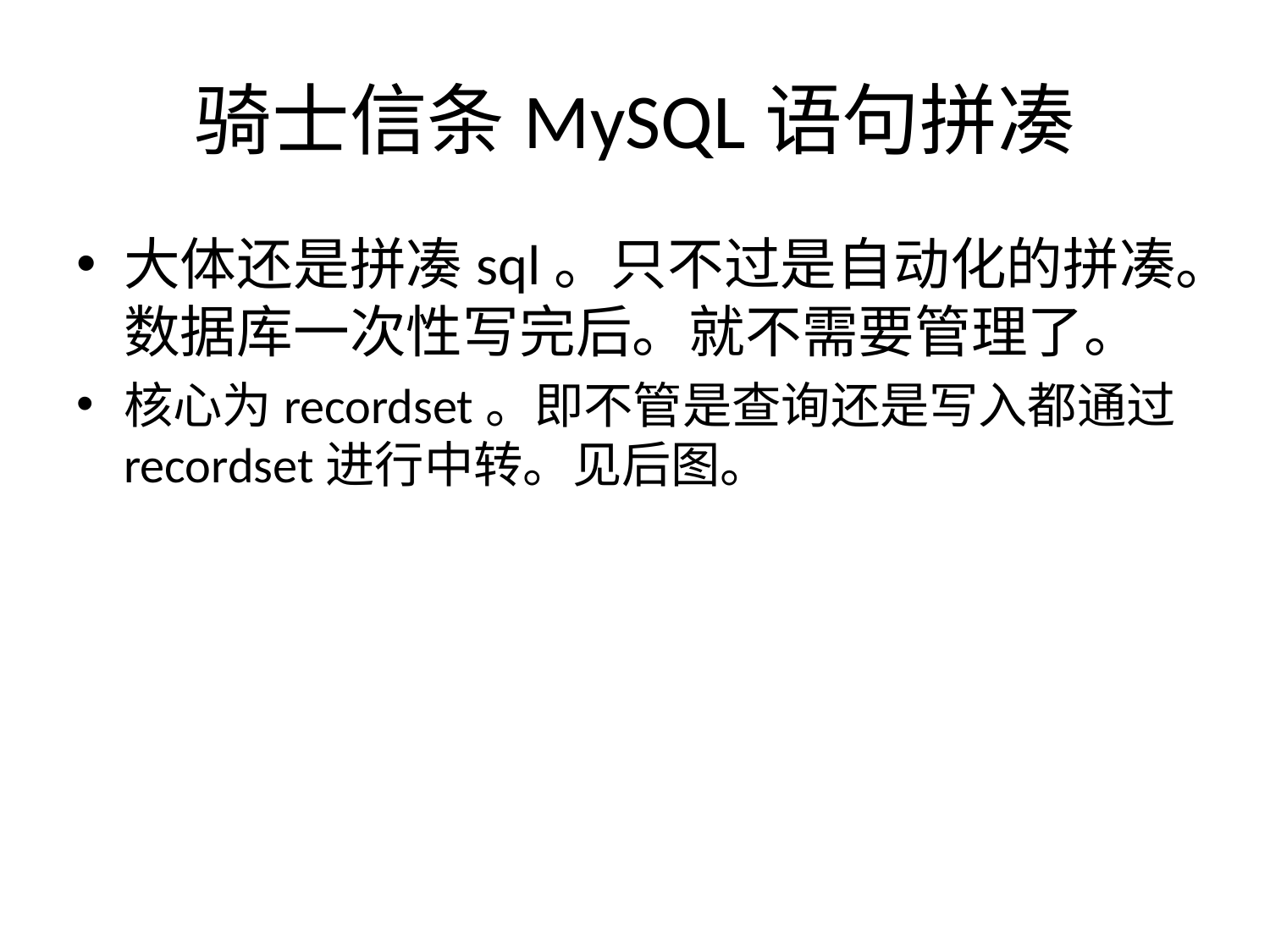

# 骑士信条MySQL语句拼凑
大体还是拼凑sql。只不过是自动化的拼凑。数据库一次性写完后。就不需要管理了。
核心为recordset。即不管是查询还是写入都通过recordset进行中转。见后图。